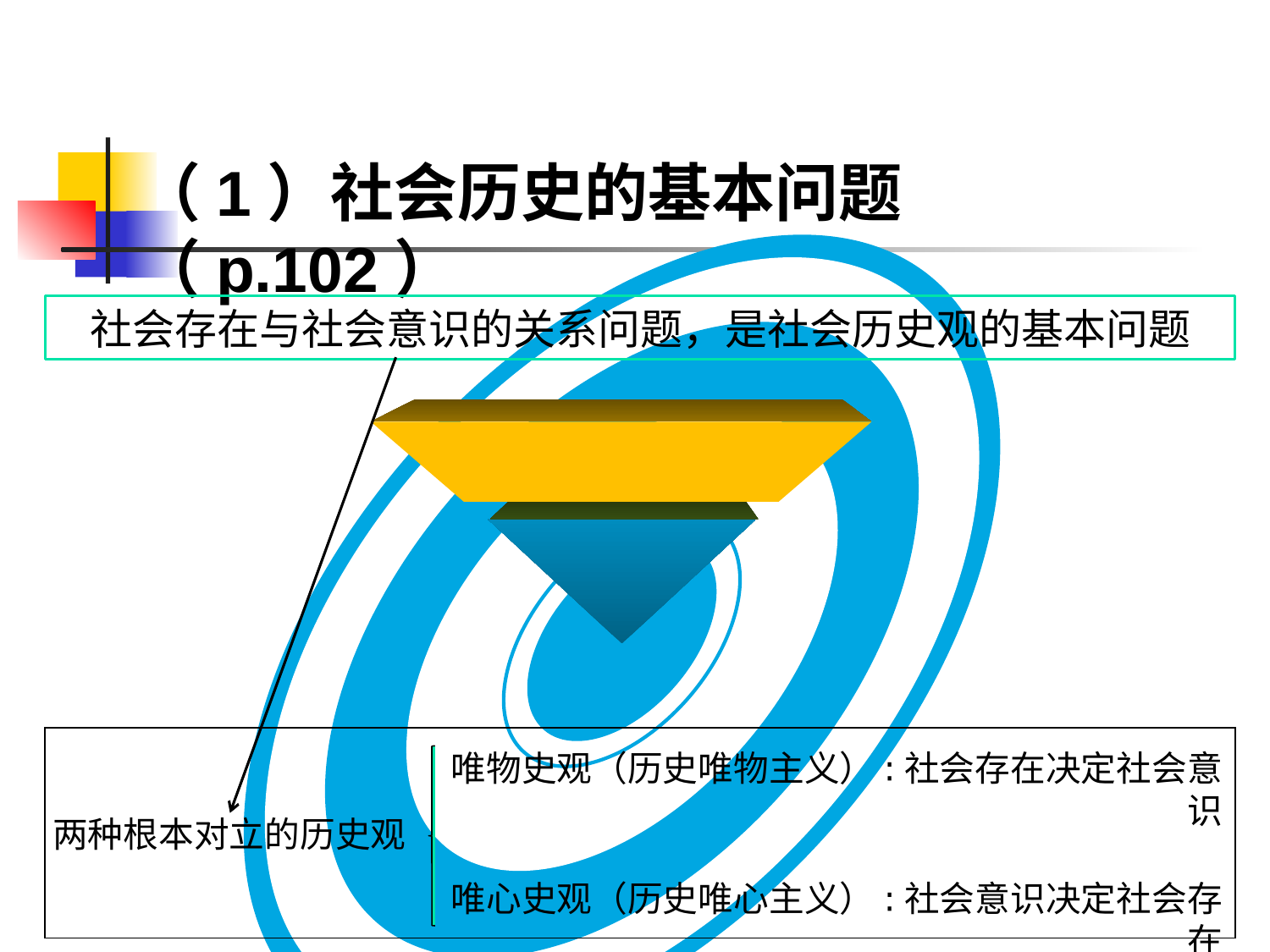

（1）社会历史的基本问题（p.102）
社会存在与社会意识的关系问题，是社会历史观的基本问题

|  |
| --- |
唯物史观（历史唯物主义）:社会存在决定社会意识

两种根本对立的历史观
 唯心史观（历史唯心主义）:社会意识决定社会存在